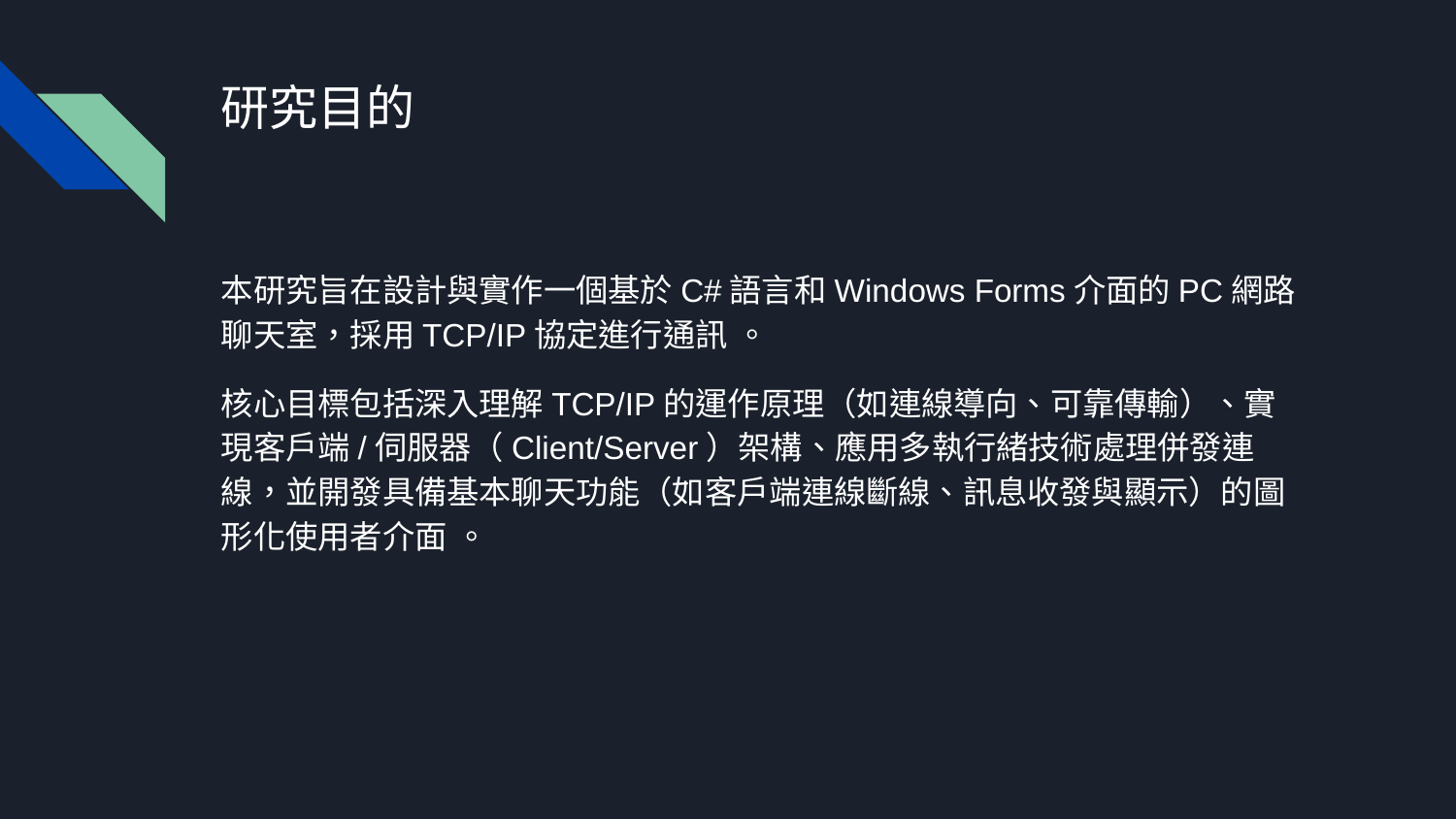

# 研究目的
本研究旨在設計與實作一個基於C#語言和Windows Forms介面的PC網路聊天室，採用TCP/IP協定進行通訊 。
核心目標包括深入理解TCP/IP的運作原理（如連線導向、可靠傳輸）、實現客戶端/伺服器（Client/Server）架構、應用多執行緒技術處理併發連線，並開發具備基本聊天功能（如客戶端連線斷線、訊息收發與顯示）的圖形化使用者介面 。